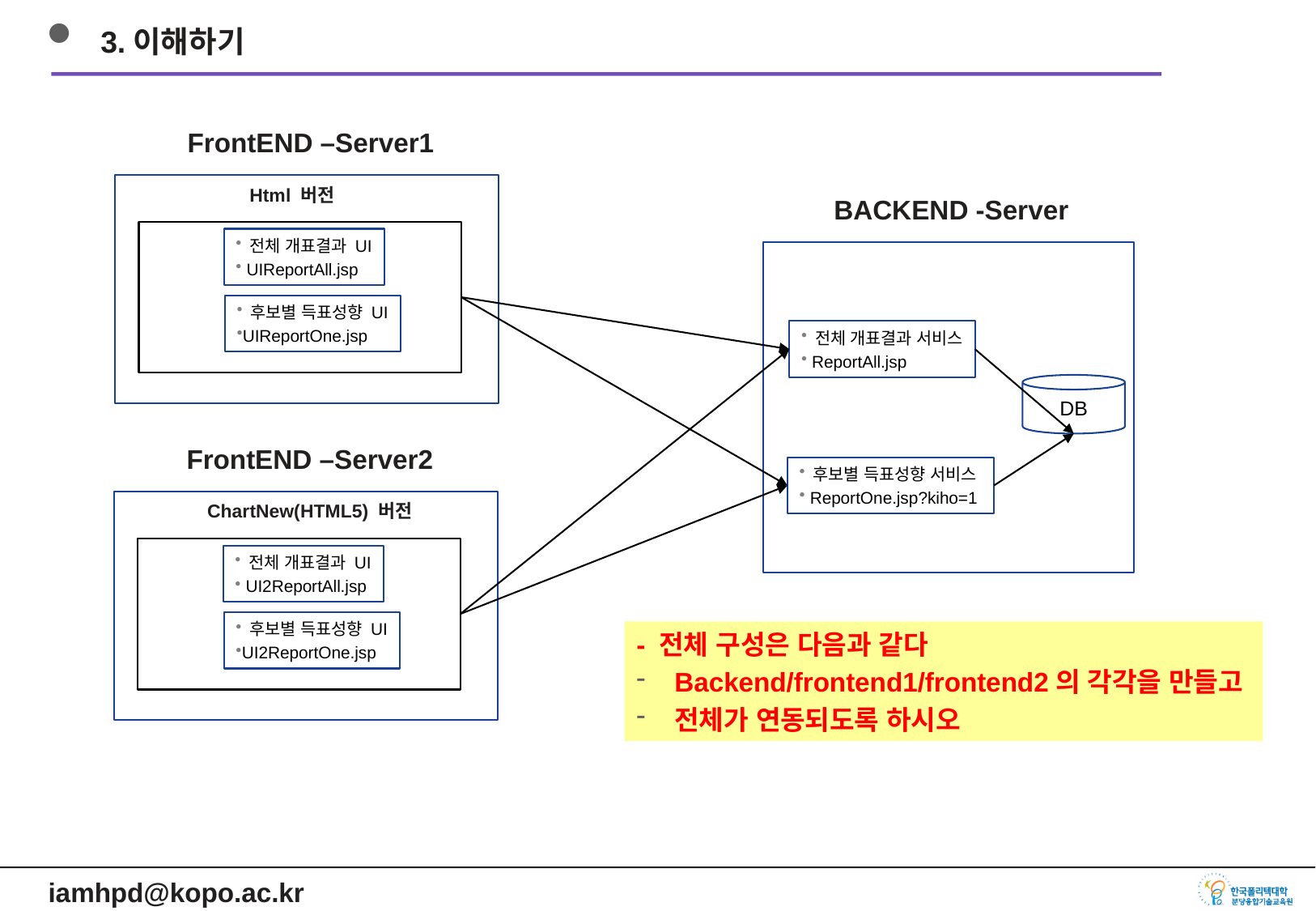

3.이해하기
FrontEND –Server1

Html 버전
BACKEND -Server

 전체 개표결과 UI
 UIReportAll.jsp

 후보별 득표성향 UI
UIReportOne.jsp
 전체 개표결과 서비스
 ReportAll.jsp
DB
FrontEND –Server2
 후보별 득표성향 서비스
 ReportOne.jsp?kiho=1

ChartNew(HTML5) 버전

 전체 개표결과 UI
 UI2ReportAll.jsp
 후보별 득표성향 UI
UI2ReportOne.jsp
- 전체 구성은 다음과 같다
Backend/frontend1/frontend2의 각각을 만들고
전체가 연동되도록 하시오